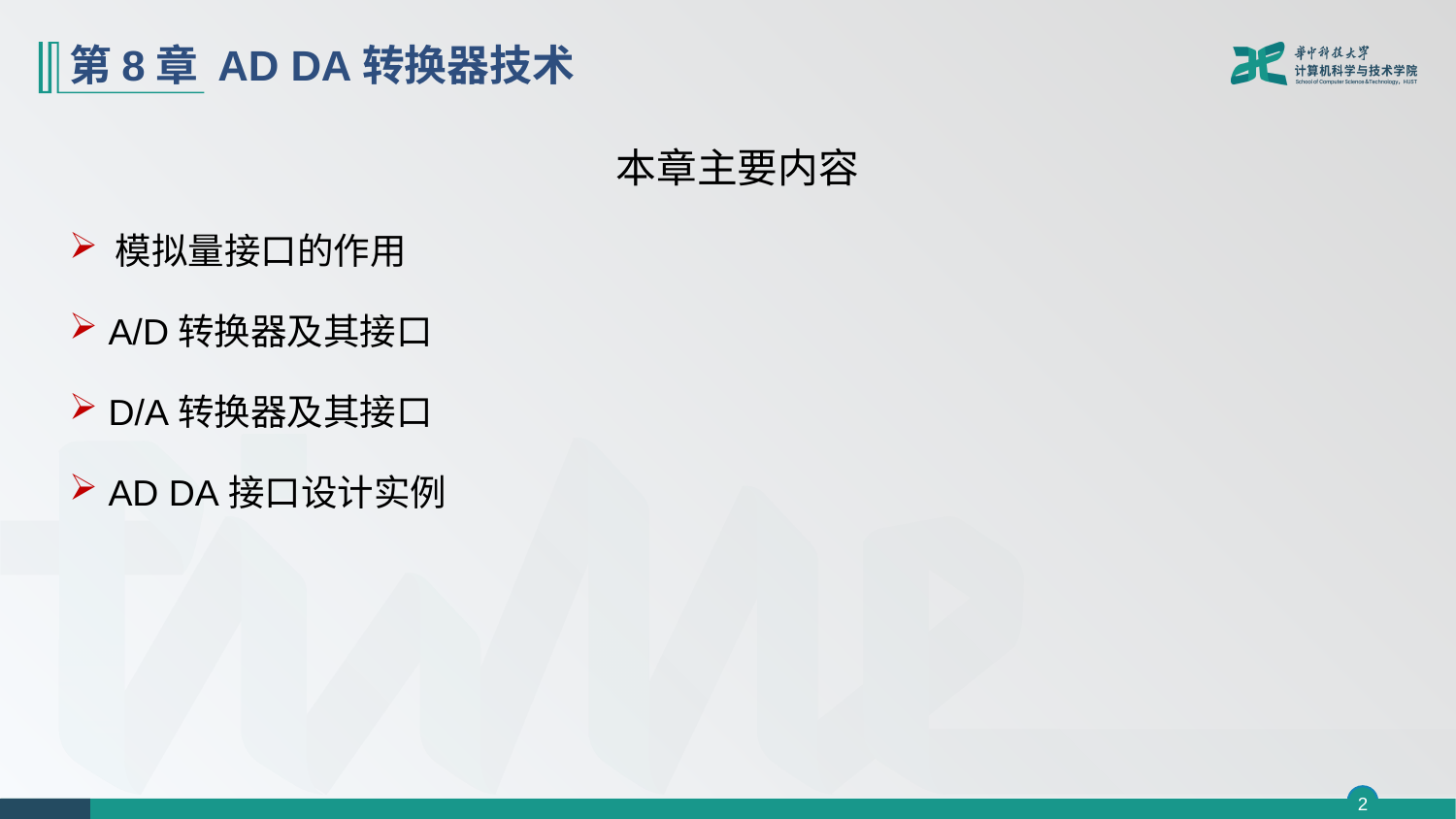

# 第8章 AD DA转换器技术
本章主要内容
 模拟量接口的作用
 A/D转换器及其接口
 D/A转换器及其接口
 AD DA接口设计实例